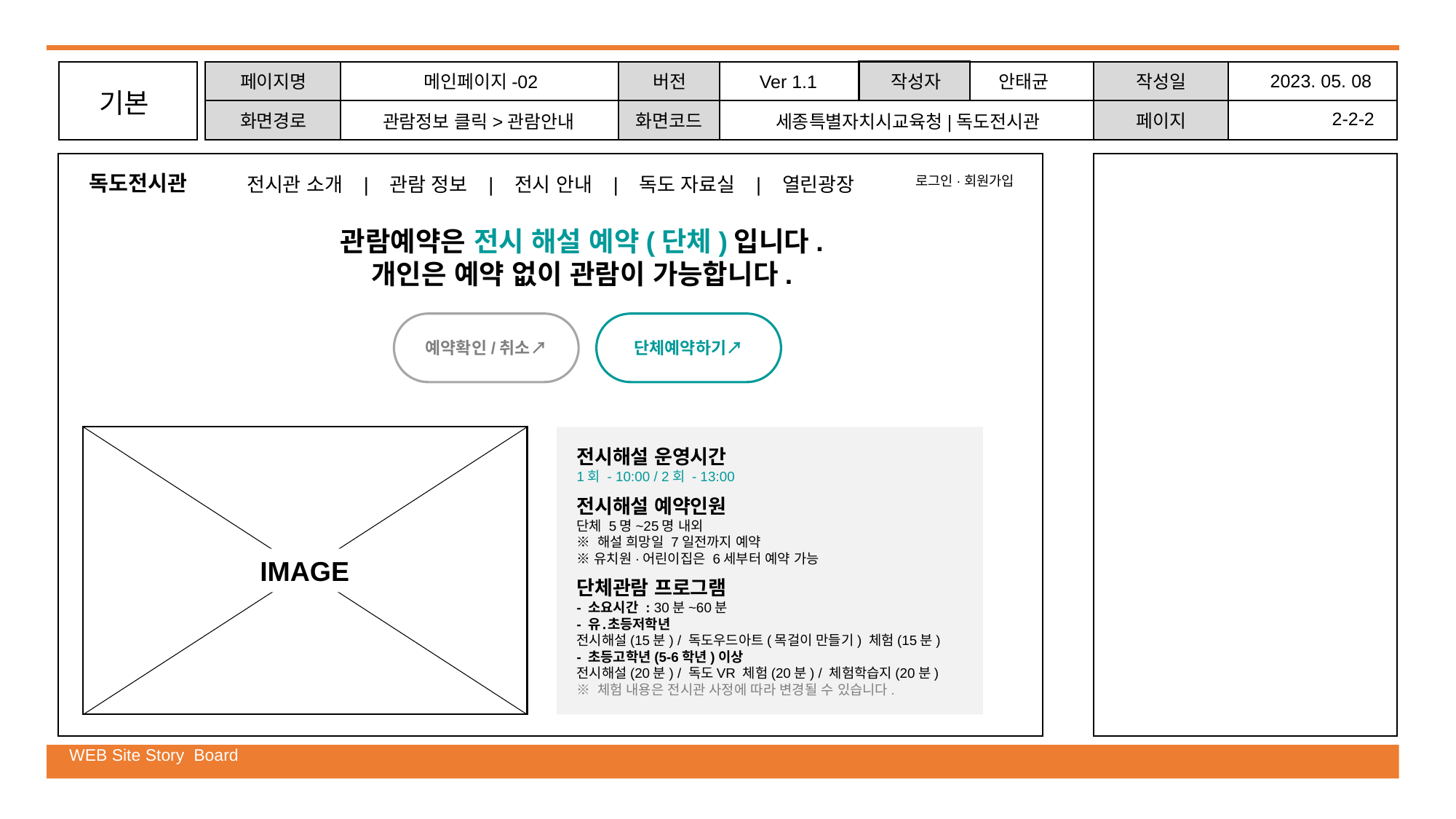

· 음식물 반입과 안내견 이외의 애완동물 출입이 금지되어 있습니다.
· 플래쉬/삼각대 등을 이용한 촬영과 상업 목적의 촬영이 금지되어 있습니다.
· 전시물이 손상되지 않도록 손으로 만지는 행동을 자제해 주세요.
관람시 주의사항

2023. 05. 08
페이지명
메인페이지-02
버전
Ver 1.1
작성자
안태균
작성일
기본
2-2-2
화면경로
화면코드
페이지
세종특별자치시교육청|독도전시관
관람정보 클릭>관람안내

독도전시관
전시관 소개   |   관람 정보   |   전시 안내   |   독도 자료실   |   열린광장
로그인·회원가입
관람예약은 전시 해설 예약(단체)입니다.
개인은 예약 없이 관람이 가능합니다.

예약확인/취소↗

단체예약하기↗

전시해설 운영시간
1회 - 10:00 / 2회 - 13:00

전시해설 예약인원
단체 5명~25명 내외
※ 해설 희망일 7일전까지 예약
※ 유치원·어린이집은 6세부터 예약 가능

단체관람 프로그램
- 소요시간 : 30분~60분
- 유․초등저학년
전시해설(15분) / 독도우드아트(목걸이 만들기) 체험(15분)
- 초등고학년(5-6학년)이상
전시해설(20분) / 독도VR 체험(20분) / 체험학습지(20분)
※ 체험 내용은 전시관 사정에 따라 변경될 수 있습니다.
IMAGE
WEB Site Story  Board